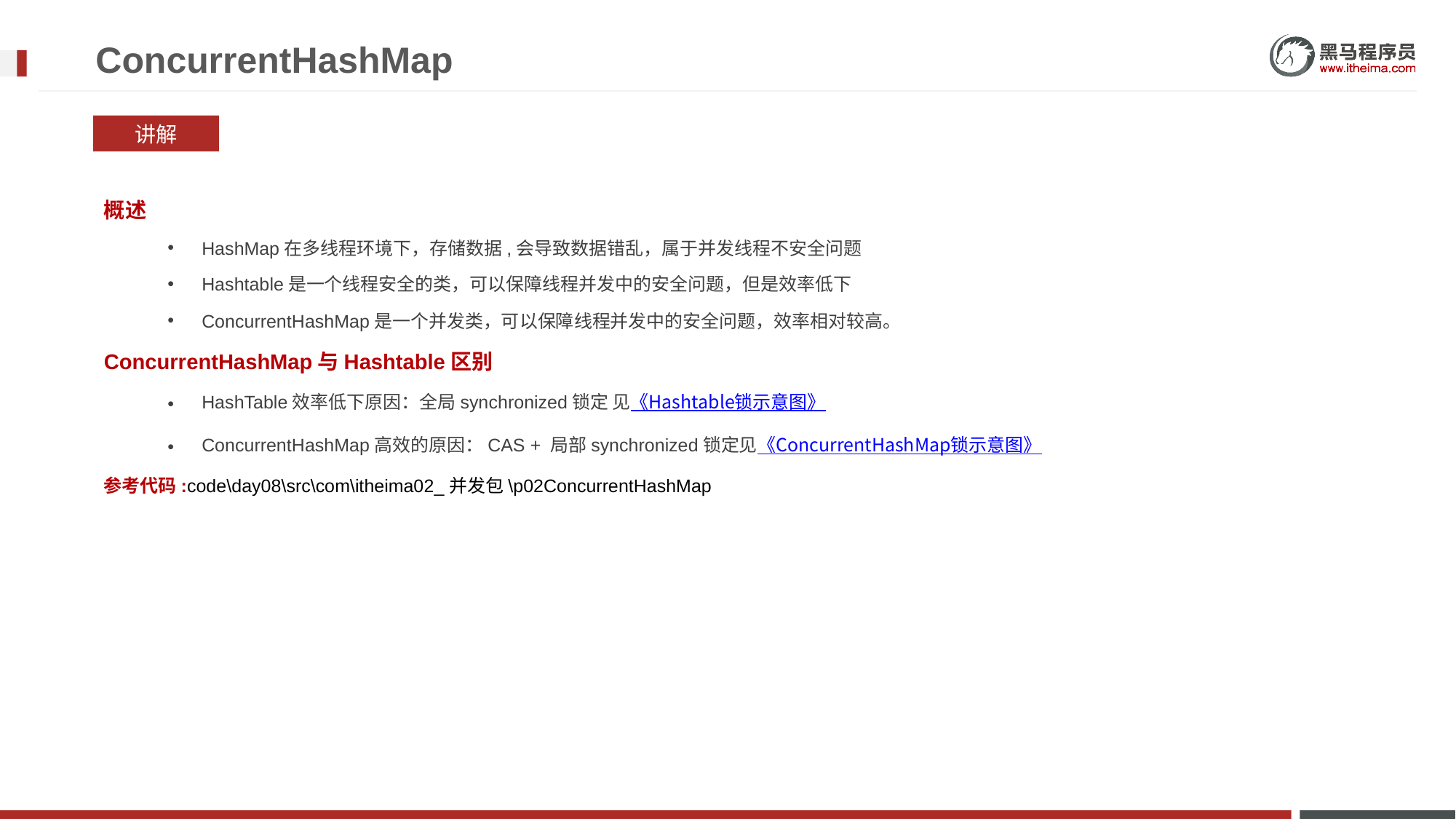

# ConcurrentHashMap
讲解
概述
HashMap在多线程环境下，存储数据,会导致数据错乱，属于并发线程不安全问题
Hashtable是一个线程安全的类，可以保障线程并发中的安全问题，但是效率低下
ConcurrentHashMap是一个并发类，可以保障线程并发中的安全问题，效率相对较高。
ConcurrentHashMap与Hashtable区别
HashTable效率低下原因：全局synchronized锁定 见《Hashtable锁示意图》
ConcurrentHashMap高效的原因：CAS + 局部synchronized锁定见《ConcurrentHashMap锁示意图》
参考代码:code\day08\src\com\itheima02_并发包\p02ConcurrentHashMap